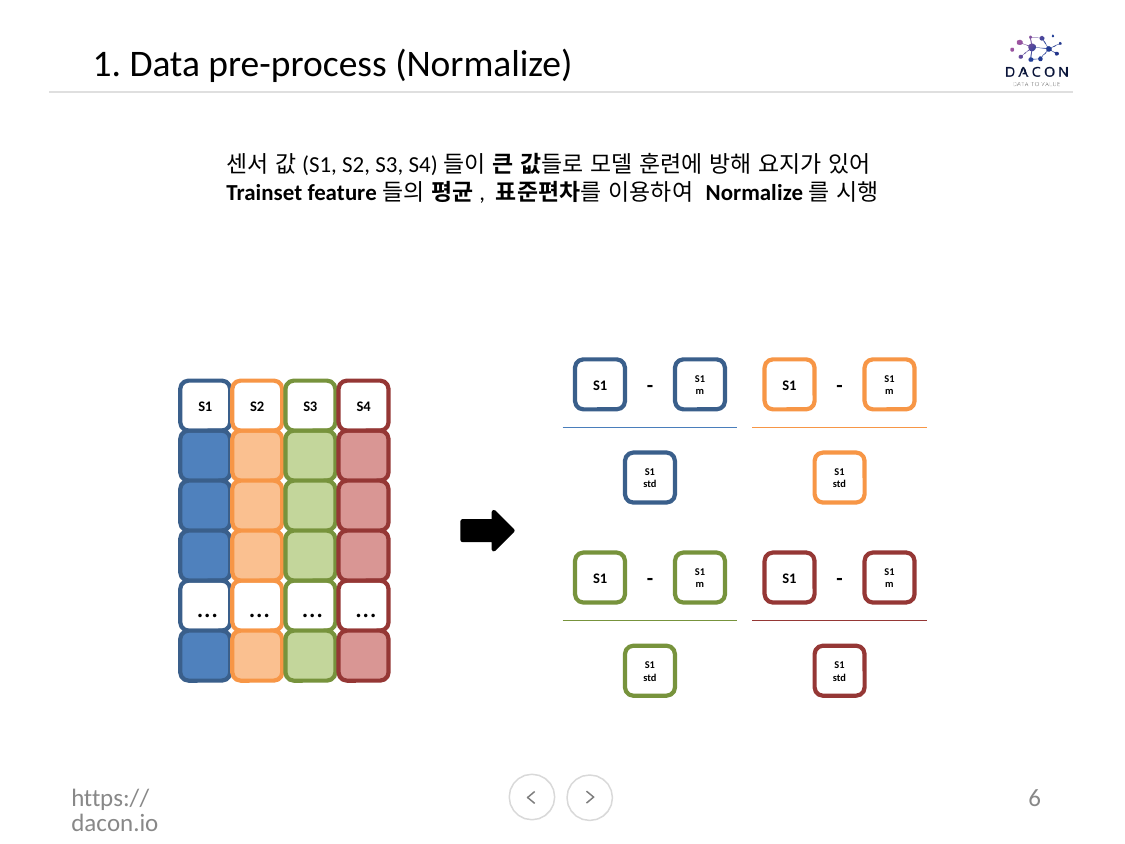

1. Data pre-process (Normalize)
센서 값(S1, S2, S3, S4)들이 큰 값들로 모델 훈련에 방해 요지가 있어
Trainset feature들의 평균, 표준편차를 이용하여 Normalize를 시행
S1
-
S1 m
S1
-
S1 m
S1 std
S1 std
S1
-
S1 m
S1
-
S1 m
S1 std
S1 std
S1
S2
S3
S4

…
…
…
…

https://dacon.io
6